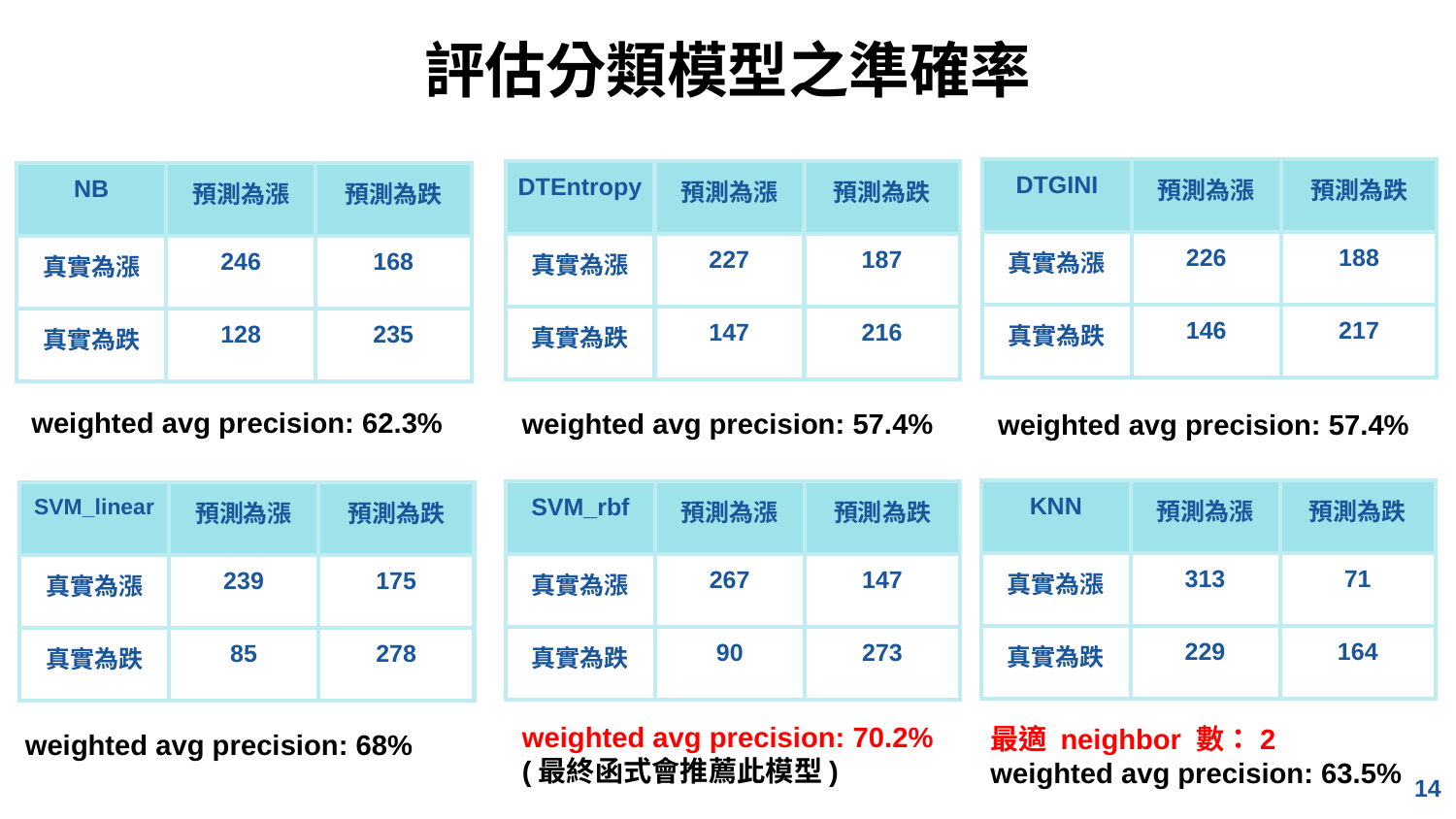

# 評估分類模型之準確率
| DTGINI | 預測為漲 | 預測為跌 |
| --- | --- | --- |
| 真實為漲 | 226 | 188 |
| 真實為跌 | 146 | 217 |
| DTEntropy | 預測為漲 | 預測為跌 |
| --- | --- | --- |
| 真實為漲 | 227 | 187 |
| 真實為跌 | 147 | 216 |
| NB | 預測為漲 | 預測為跌 |
| --- | --- | --- |
| 真實為漲 | 246 | 168 |
| 真實為跌 | 128 | 235 |
weighted avg precision: 62.3%
weighted avg precision: 57.4%
weighted avg precision: 57.4%
| KNN | 預測為漲 | 預測為跌 |
| --- | --- | --- |
| 真實為漲 | 313 | 71 |
| 真實為跌 | 229 | 164 |
| SVM\_rbf | 預測為漲 | 預測為跌 |
| --- | --- | --- |
| 真實為漲 | 267 | 147 |
| 真實為跌 | 90 | 273 |
| SVM\_linear | 預測為漲 | 預測為跌 |
| --- | --- | --- |
| 真實為漲 | 239 | 175 |
| 真實為跌 | 85 | 278 |
weighted avg precision: 68%
weighted avg precision: 70.2%
(最終函式會推薦此模型)
最適 neighbor 數：2
weighted avg precision: 63.5%
14